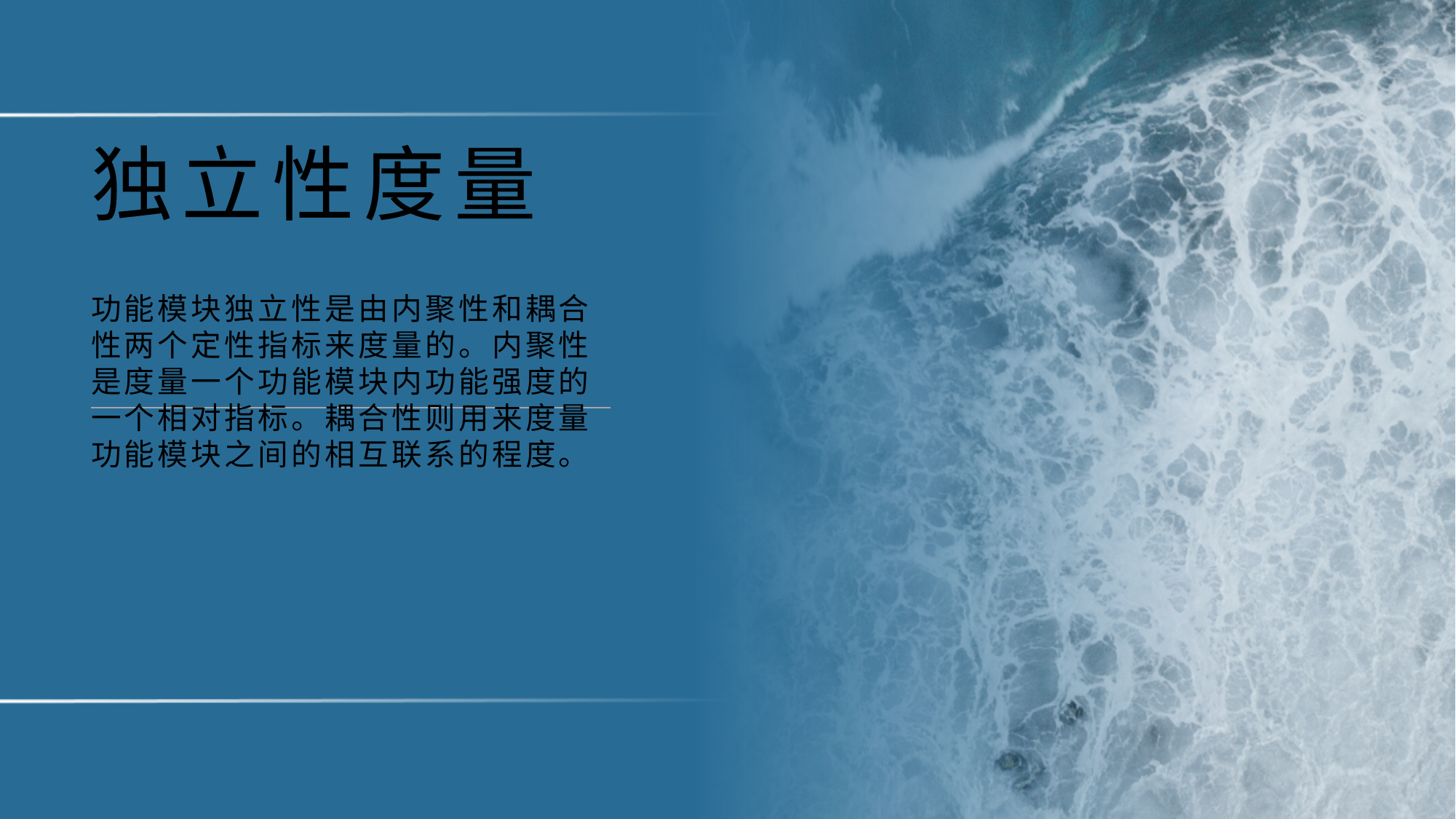

独立性度量
功能模块独立性是由内聚性和耦合性两个定性指标来度量的。内聚性是度量一个功能模块内功能强度的一个相对指标。耦合性则用来度量功能模块之间的相互联系的程度。